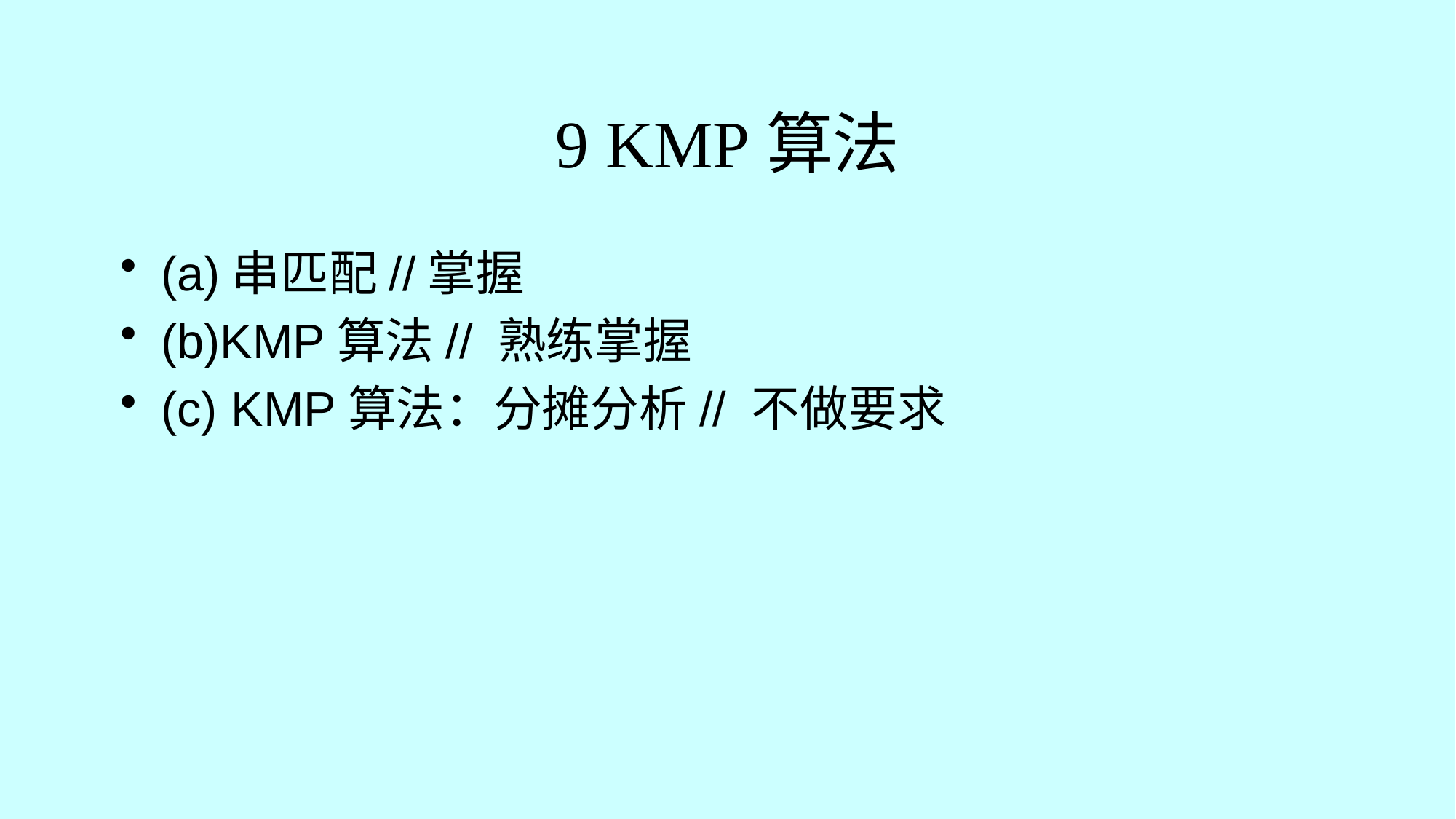

# 9 KMP算法
(a)串匹配//掌握
(b)KMP算法// 熟练掌握
(c) KMP算法：分摊分析// 不做要求